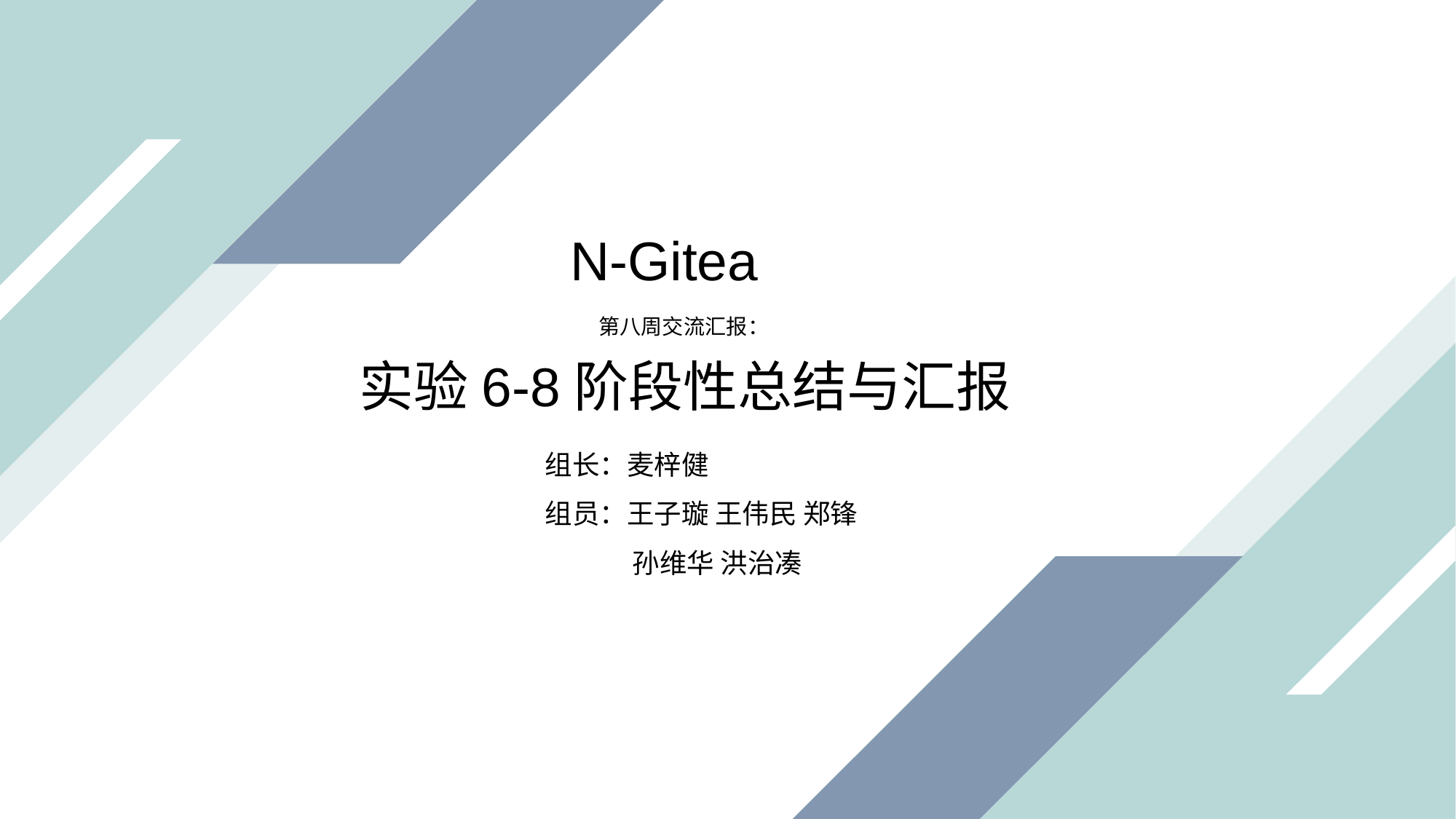

N-Gitea

第八周交流汇报：

实验6-8阶段性总结与汇报
组长：麦梓健
组员：王子璇 王伟民 郑锋
             孙维华 洪治凑